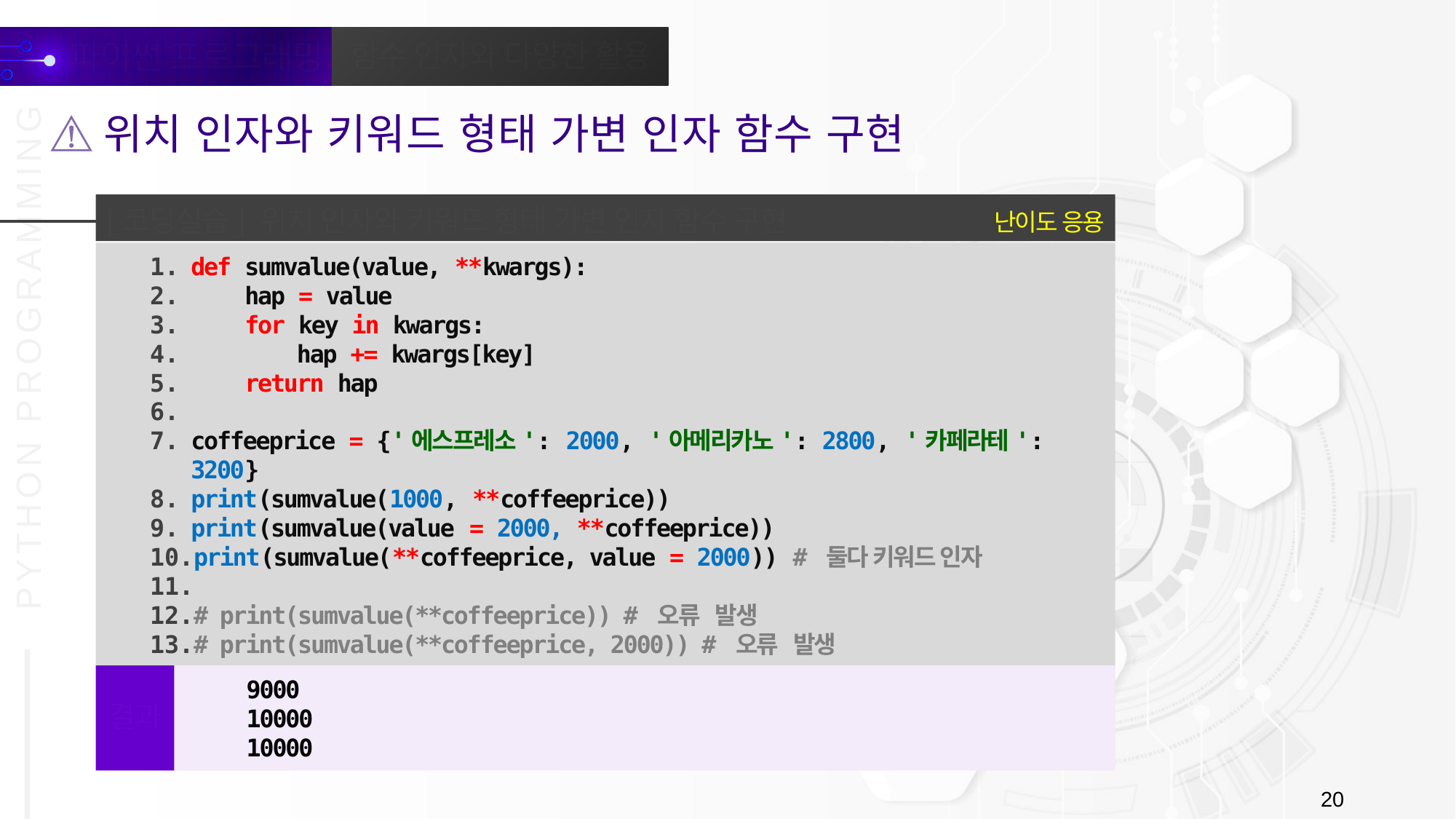

위치 인자와 키워드 형태 가변 인자 함수 구현

난이도 응용
[코딩실습] 위치 인자와 키워드 형태 가변 인자 함수 구현
def sumvalue(value, **kwargs):
    hap = value
    for key in kwargs:
        hap += kwargs[key]
    return hap

coffeeprice = {'에스프레소': 2000, '아메리카노': 2800, '카페라테': 3200}
print(sumvalue(1000, **coffeeprice))
print(sumvalue(value = 2000, **coffeeprice))
print(sumvalue(**coffeeprice, value = 2000)) # 둘다 키워드 인자

# print(sumvalue(**coffeeprice)) # 오류 발생
# print(sumvalue(**coffeeprice, 2000)) # 오류 발생

9000
10000
10000
결과
20